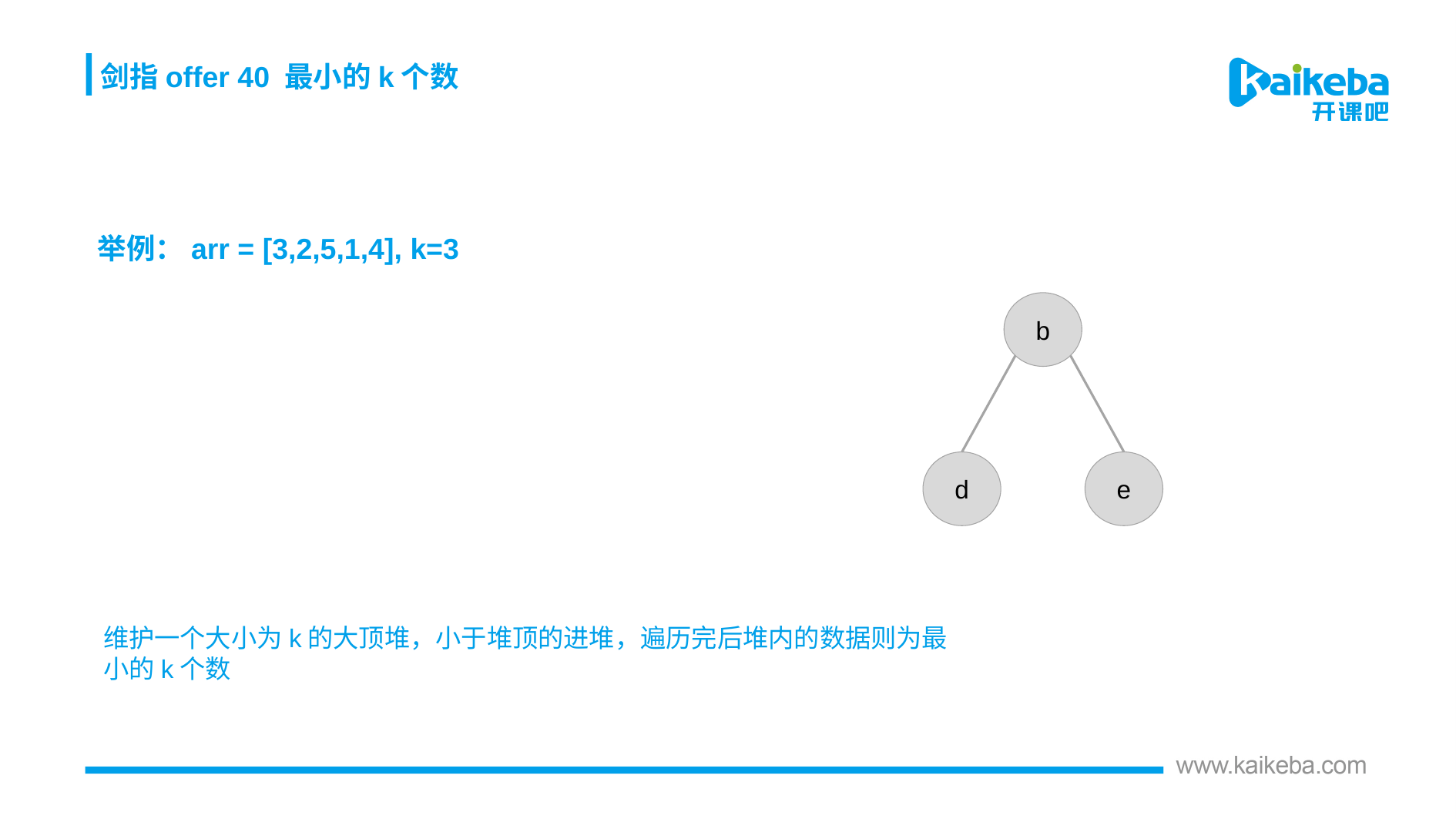

剑指offer 40 最小的k个数
举例：arr = [3,2,5,1,4], k=3
b
d
e
维护一个大小为k的大顶堆，小于堆顶的进堆，遍历完后堆内的数据则为最小的k个数